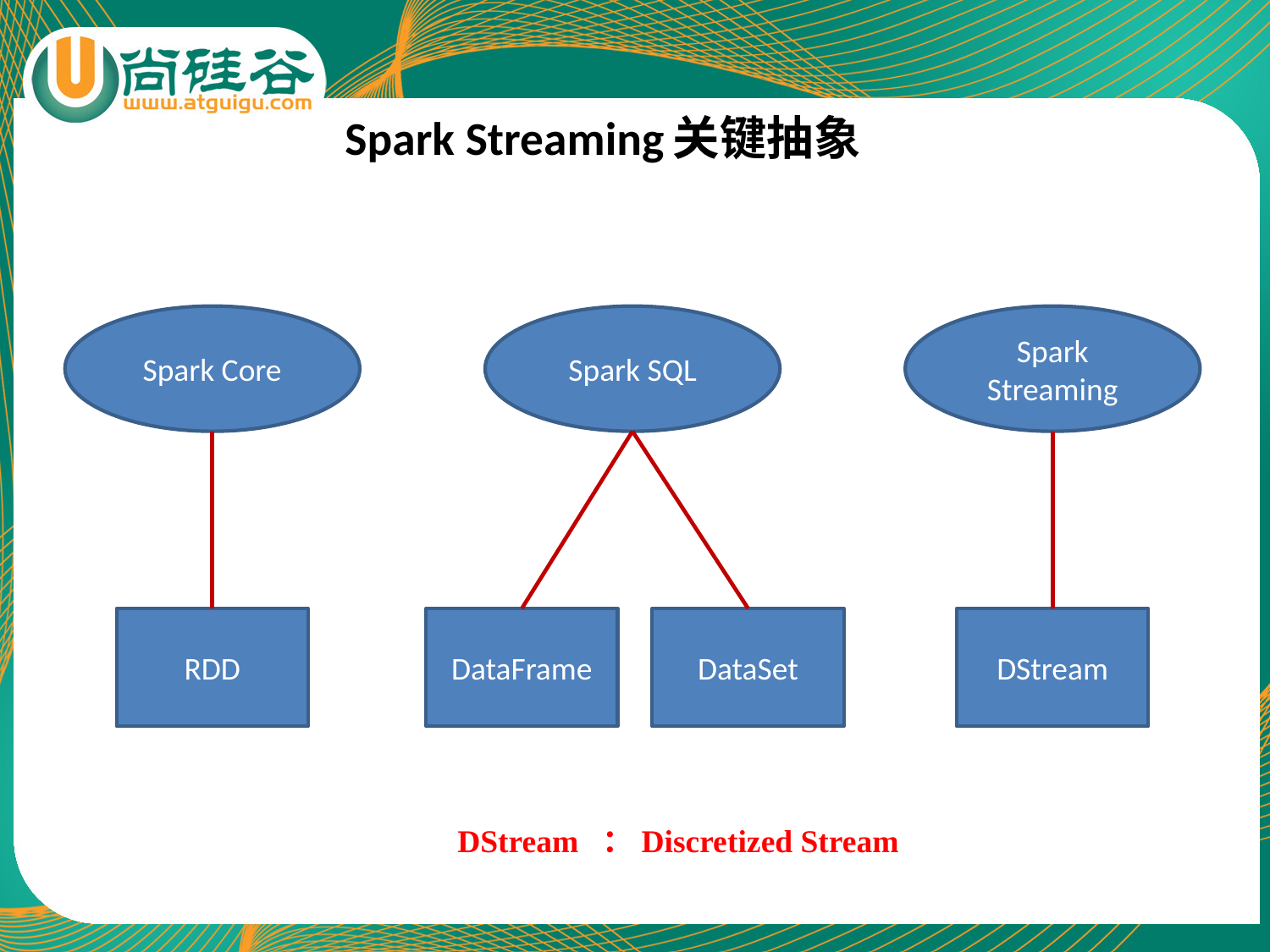

# Spark Streaming关键抽象
Spark Core
Spark SQL
Spark Streaming
RDD
DataFrame
DataSet
DStream
DStream  ：Discretized Stream